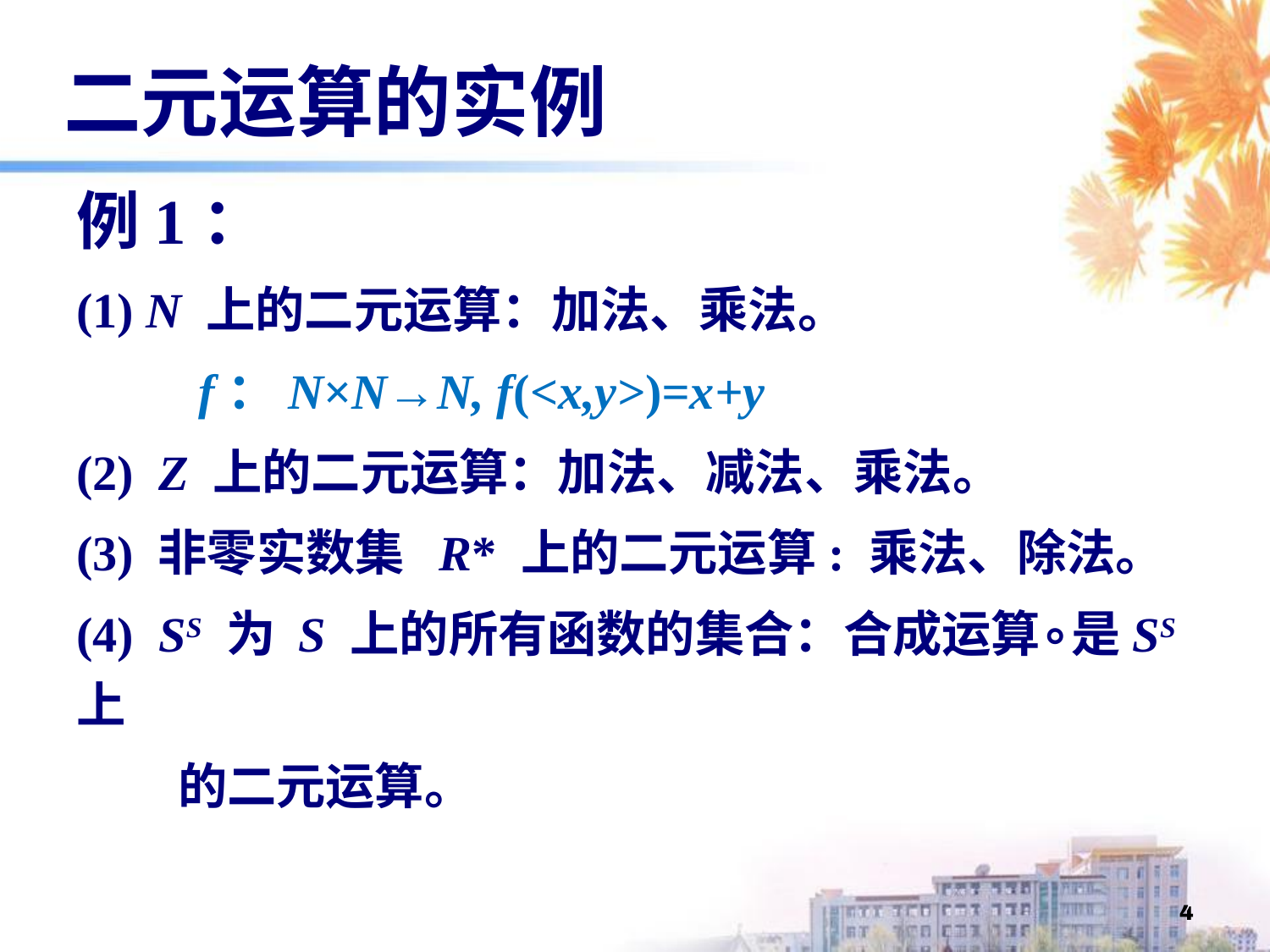

# 二元运算的实例
例1：
(1) N 上的二元运算：加法、乘法。
          f：N×N→N, f(<x,y>)=x+y
(2)  Z 上的二元运算：加法、减法、乘法。
(3) 非零实数集  R* 上的二元运算: 乘法、除法。
(4)  SS 为 S 上的所有函数的集合：合成运算∘是SS上
        的二元运算。
4